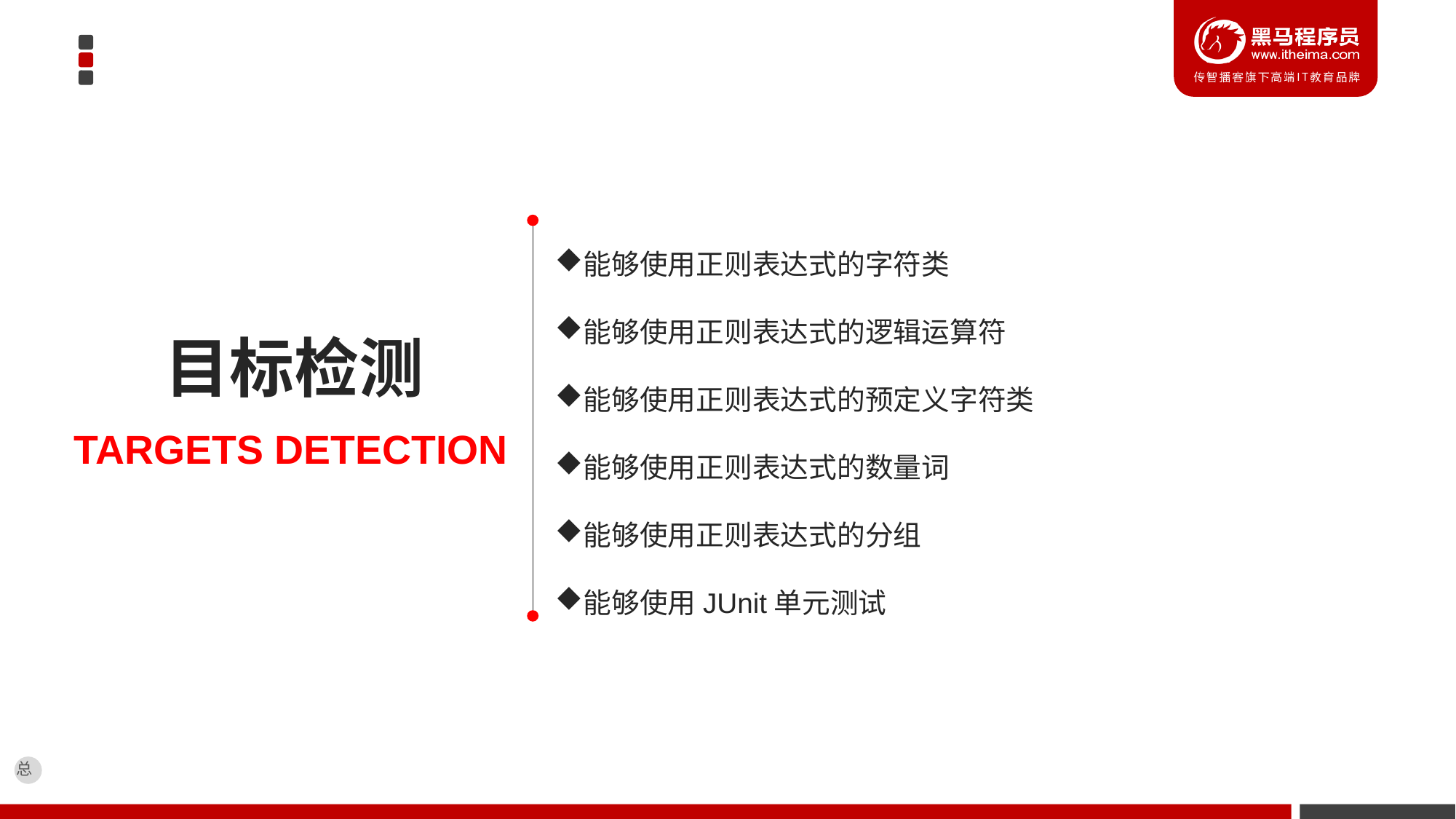

能够使用正则表达式的字符类
能够使用正则表达式的逻辑运算符
能够使用正则表达式的预定义字符类
能够使用正则表达式的数量词
能够使用正则表达式的分组
能够使用JUnit单元测试

目标检测
TARGETS DETECTION

总